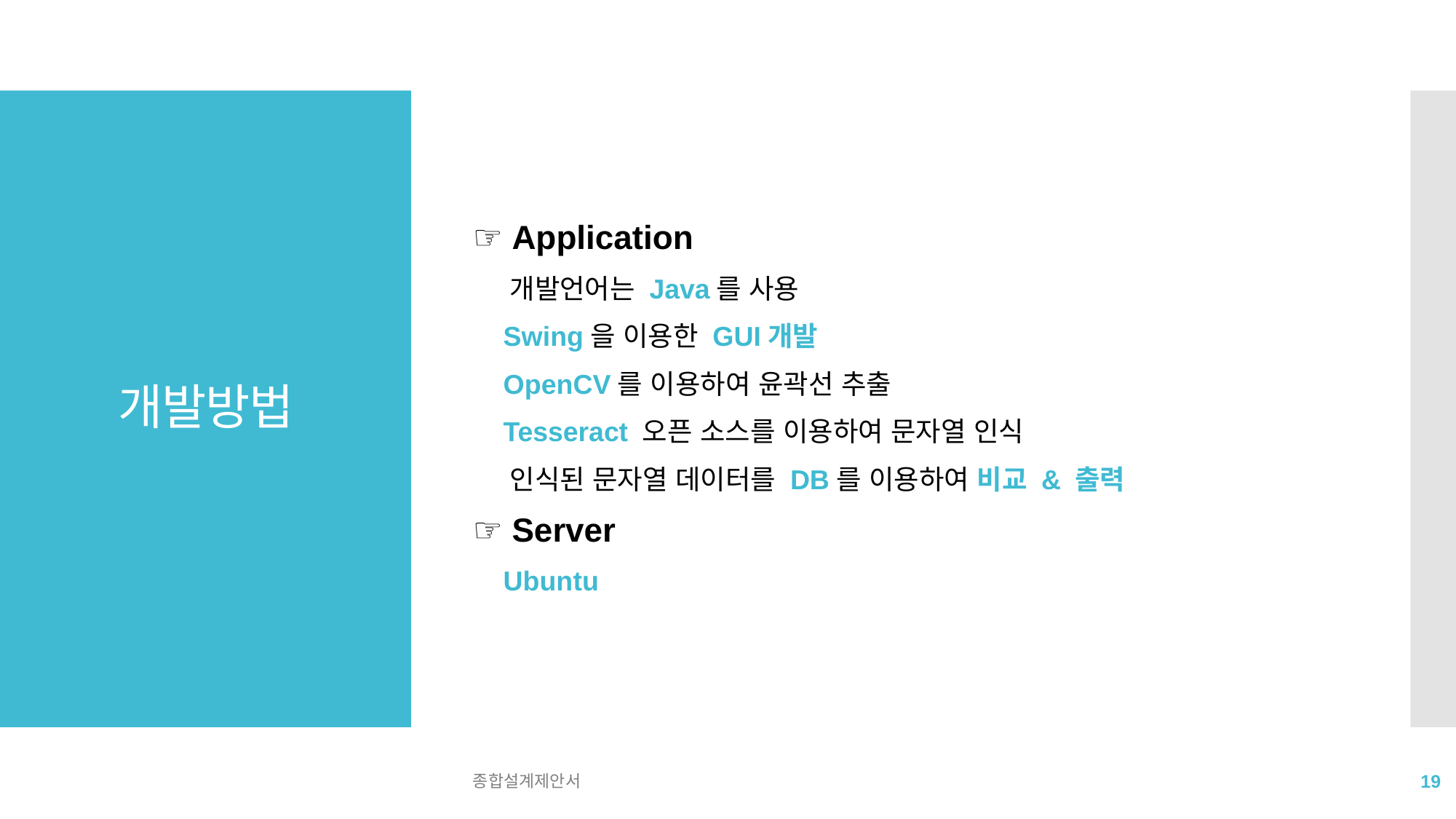

☞ Application
    개발언어는 Java를 사용
    Swing을 이용한 GUI개발
    OpenCV를 이용하여 윤곽선 추출
    Tesseract 오픈 소스를 이용하여 문자열 인식
    인식된 문자열 데이터를 DB를 이용하여 비교 & 출력
☞ Server
    Ubuntu
# 개발방법
종합설계제안서
19